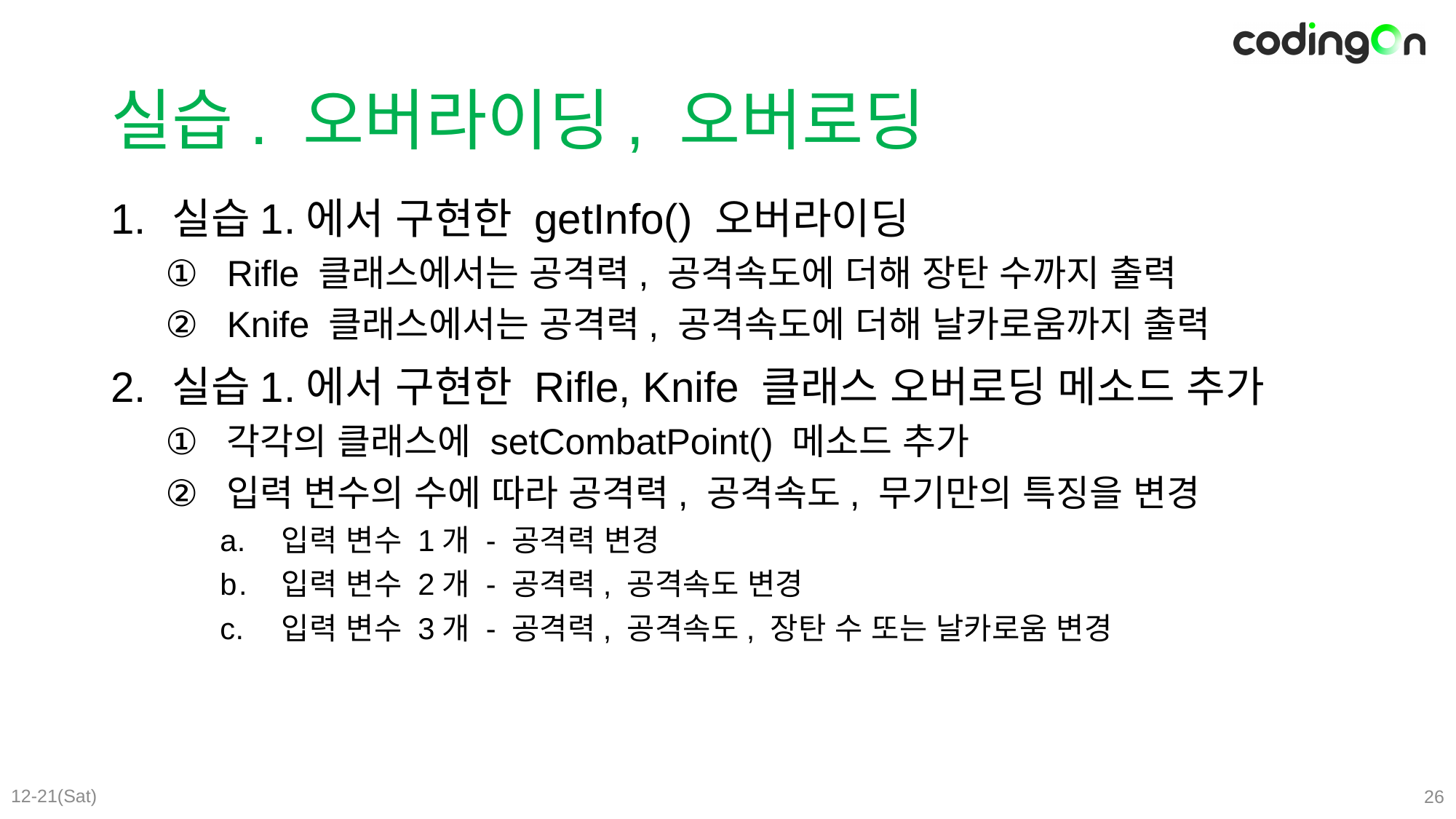

# 실습. 오버라이딩, 오버로딩
실습1.에서 구현한 getInfo() 오버라이딩
Rifle 클래스에서는 공격력, 공격속도에 더해 장탄 수까지 출력
Knife 클래스에서는 공격력, 공격속도에 더해 날카로움까지 출력
실습1.에서 구현한 Rifle, Knife 클래스 오버로딩 메소드 추가
각각의 클래스에 setCombatPoint() 메소드 추가
입력 변수의 수에 따라 공격력, 공격속도, 무기만의 특징을 변경
입력 변수 1개 - 공격력 변경
입력 변수 2개 - 공격력, 공격속도 변경
입력 변수 3개 - 공격력, 공격속도, 장탄 수 또는 날카로움 변경
12-21(Sat)
26